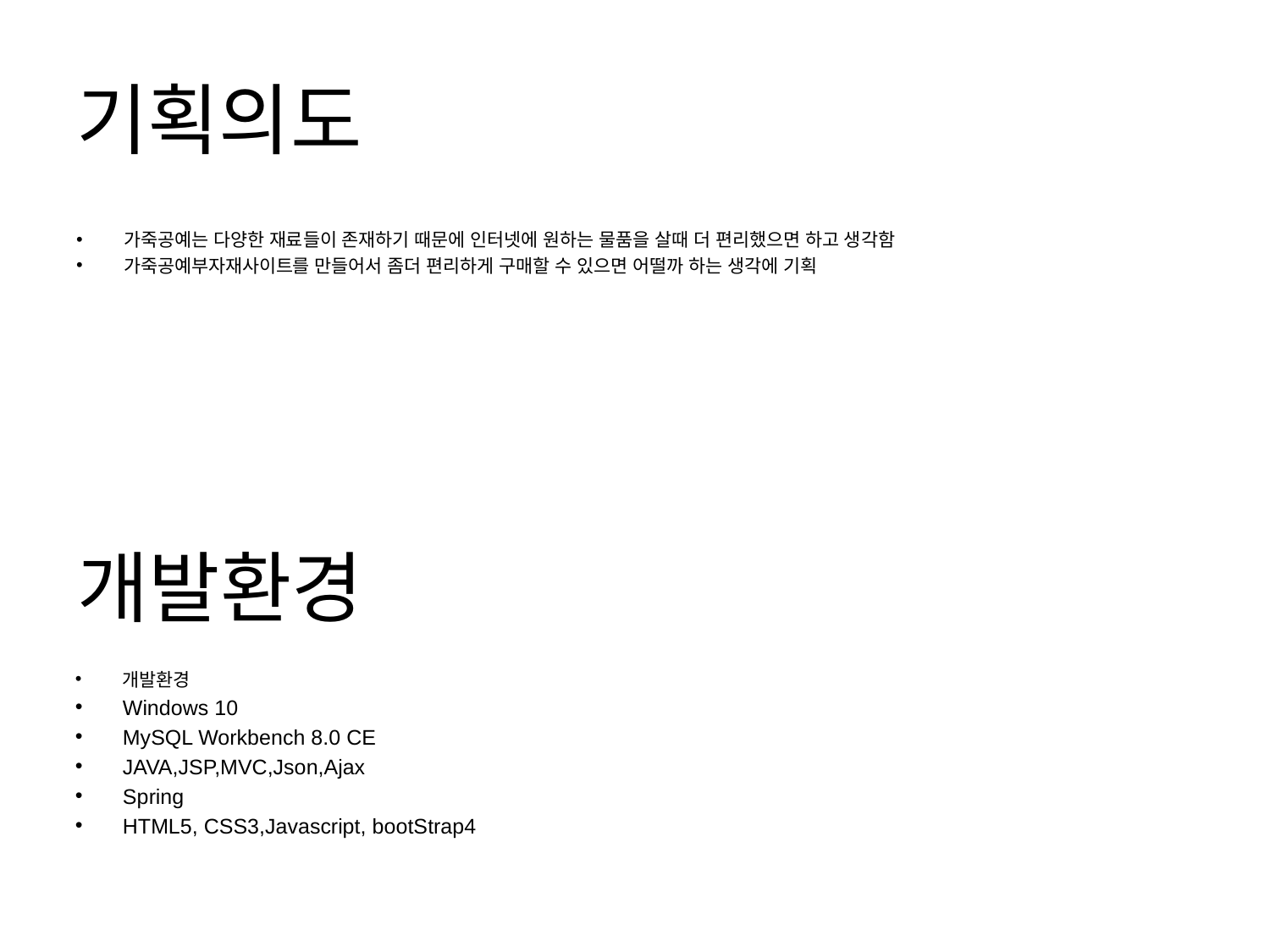

# 기획의도
가죽공예는 다양한 재료들이 존재하기 때문에 인터넷에 원하는 물품을 살때 더 편리했으면 하고 생각함
가죽공예부자재사이트를 만들어서 좀더 편리하게 구매할 수 있으면 어떨까 하는 생각에 기획
개발환경

개발환경
Windows 10
MySQL Workbench 8.0 CE
JAVA,JSP,MVC,Json,Ajax
Spring
HTML5, CSS3,Javascript, bootStrap4